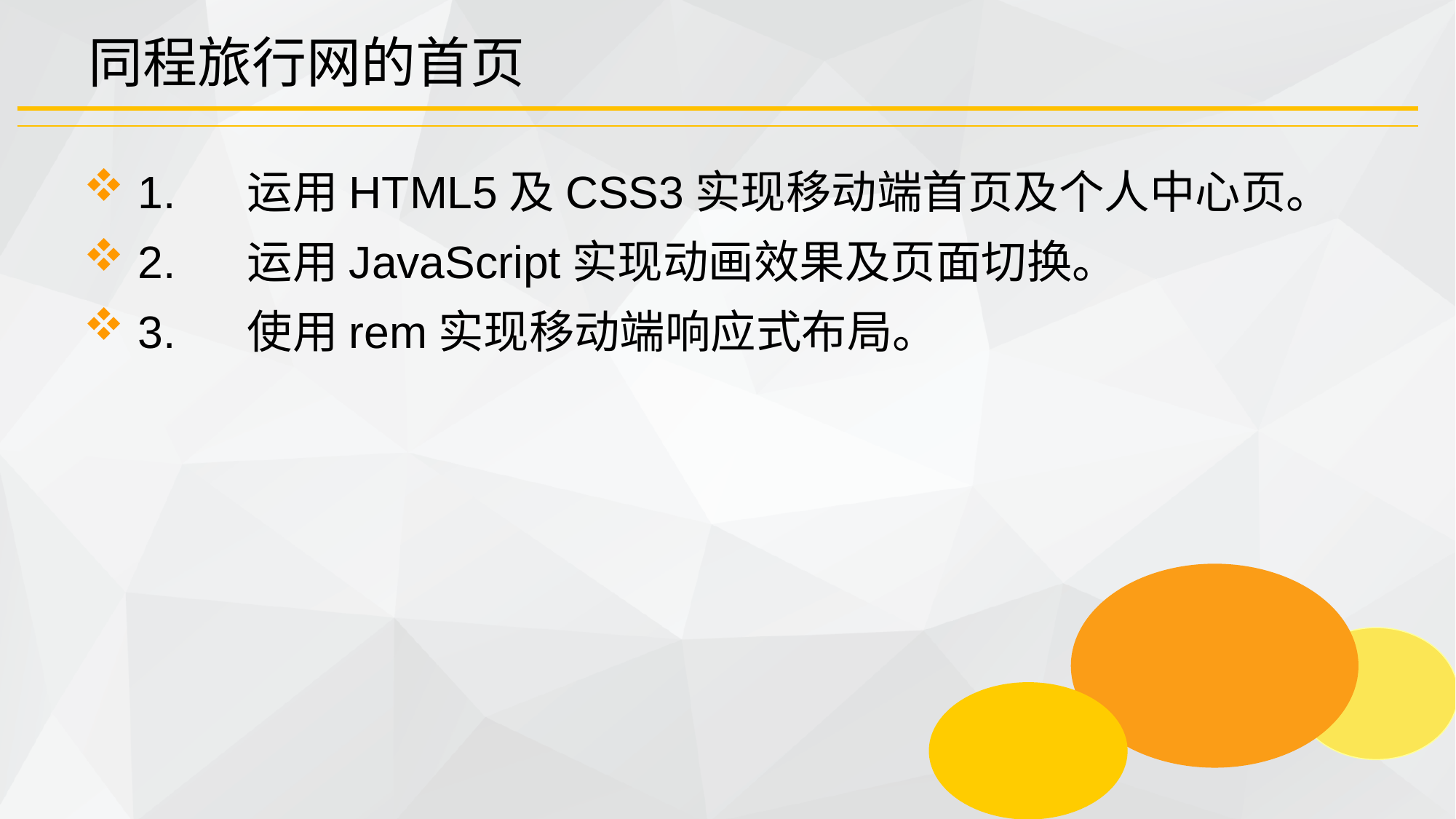

# 同程旅行网的首页
1.	运用HTML5及CSS3实现移动端首页及个人中心页。
2.	运用JavaScript实现动画效果及页面切换。
3.	使用rem实现移动端响应式布局。